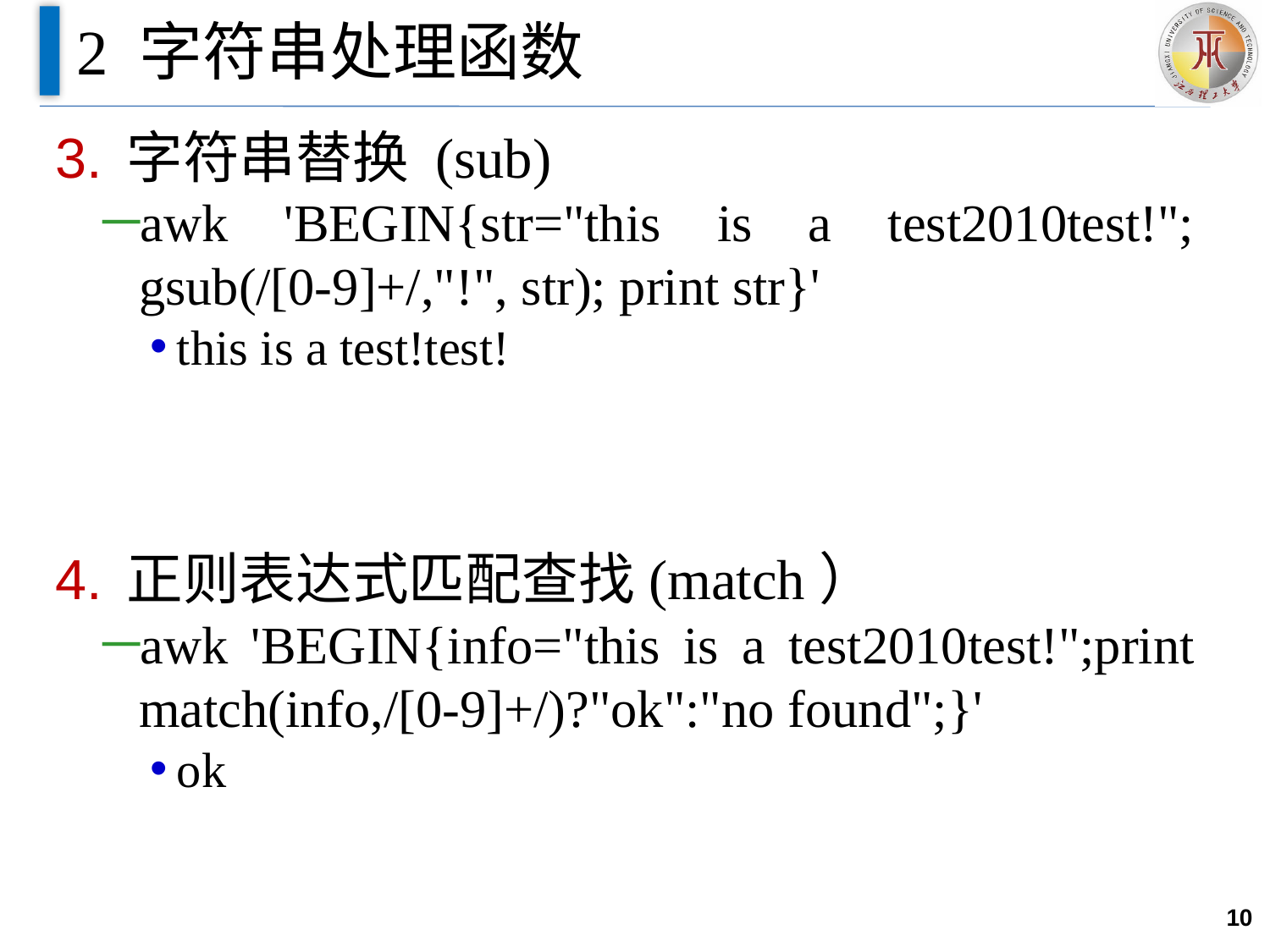

# 2 字符串处理函数
字符串替换 (sub)
awk 'BEGIN{str="this is a test2010test!"; gsub(/[0-9]+/,"!", str); print str}'
this is a test!test!

正则表达式匹配查找(match）
awk 'BEGIN{info="this is a test2010test!";print match(info,/[0-9]+/)?"ok":"no found";}'
ok

10